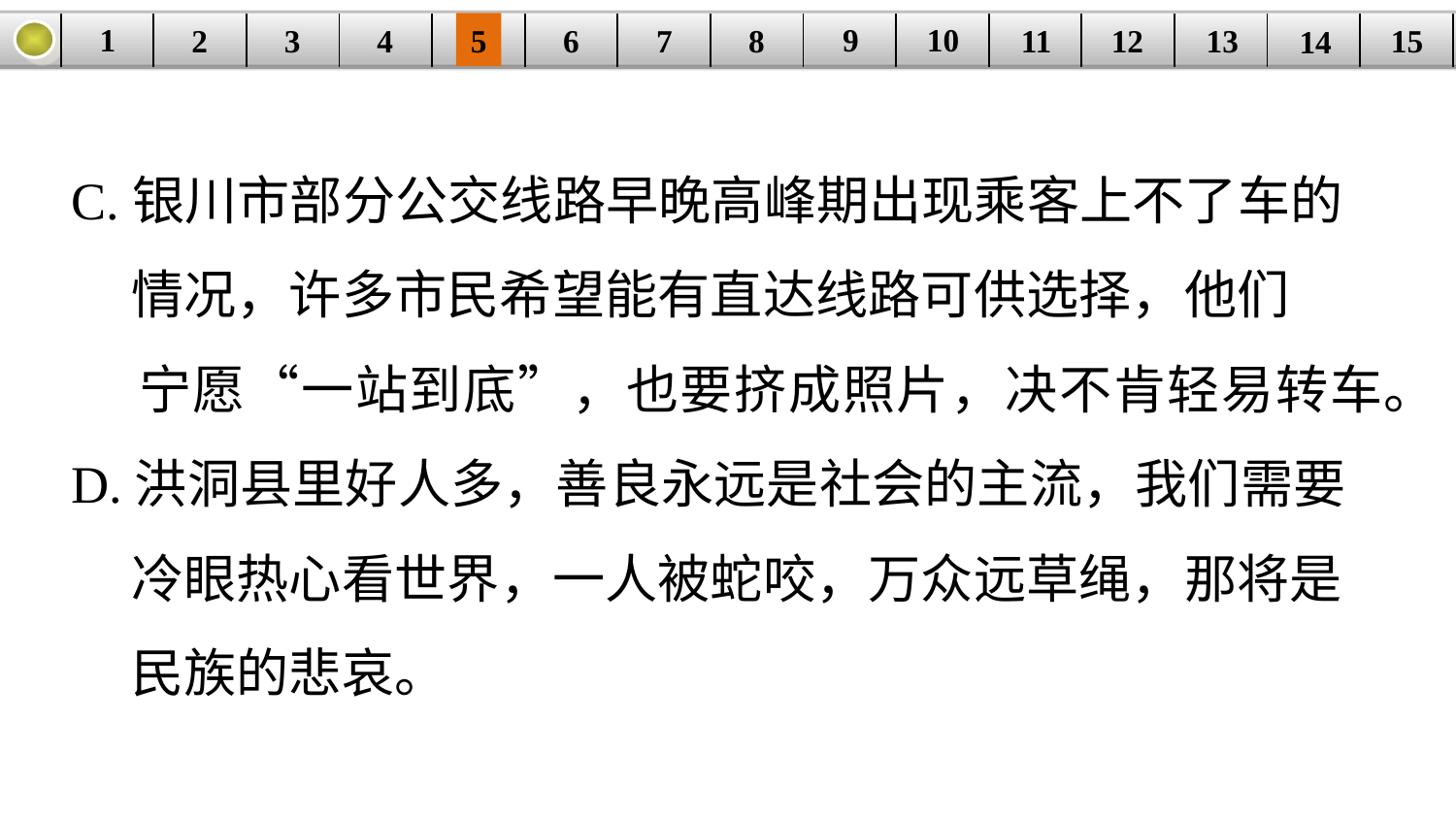

9
10
1
3
4
5
6
8
11
2
12
15
|  |  |  |  |  |  |  |  |  |  |  |  |  |  |  |
| --- | --- | --- | --- | --- | --- | --- | --- | --- | --- | --- | --- | --- | --- | --- |
7
13
14

C.银川市部分公交线路早晚高峰期出现乘客上不了车的
    情况，许多市民希望能有直达线路可供选择，他们
    宁愿“一站到底”，也要挤成照片，决不肯轻易转车。
D.洪洞县里好人多，善良永远是社会的主流，我们需要
    冷眼热心看世界，一人被蛇咬，万众远草绳，那将是
    民族的悲哀。